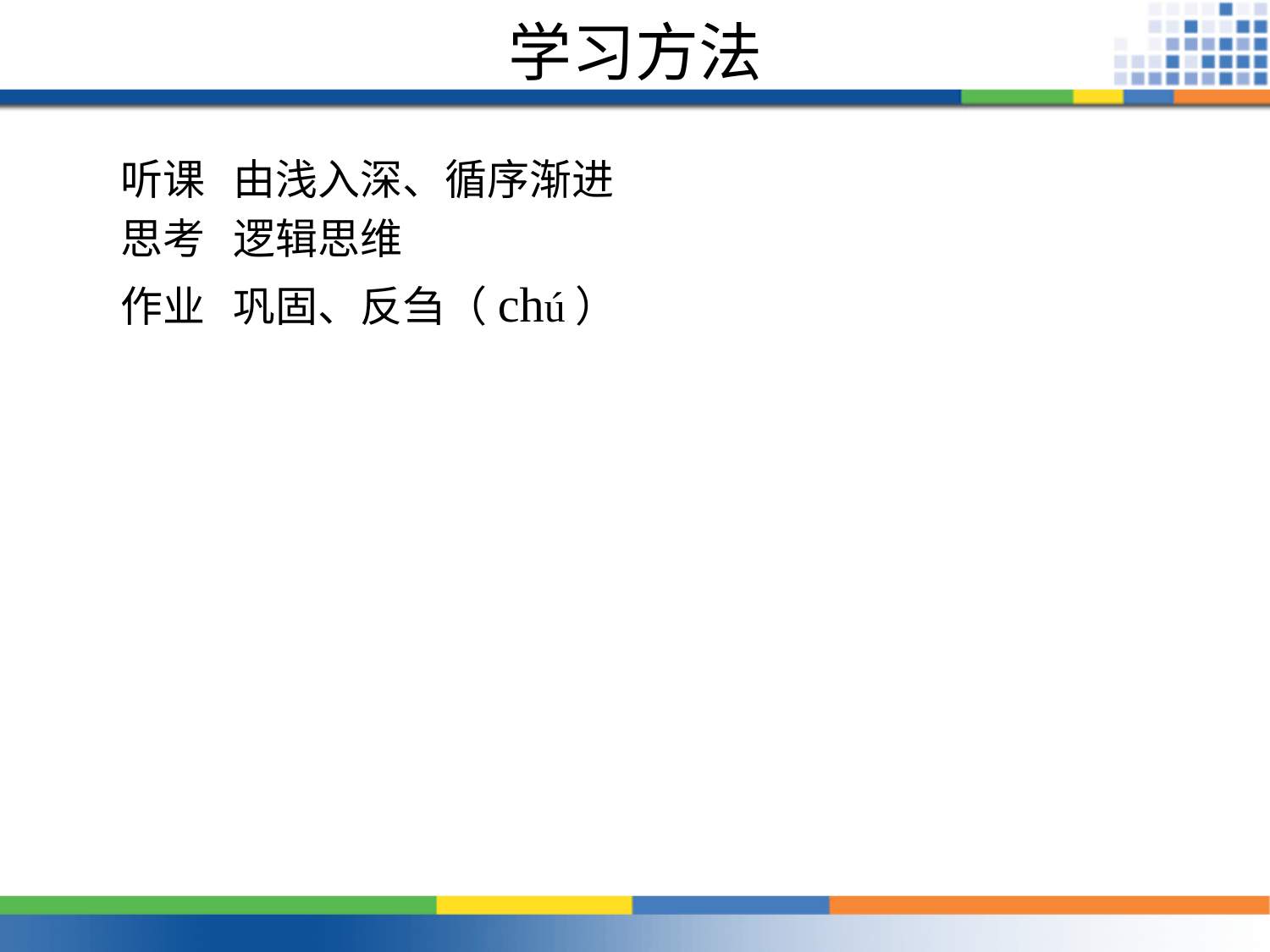

# 学习方法
        听课   由浅入深、循序渐进
        思考   逻辑思维
        作业   巩固、反刍（chú）